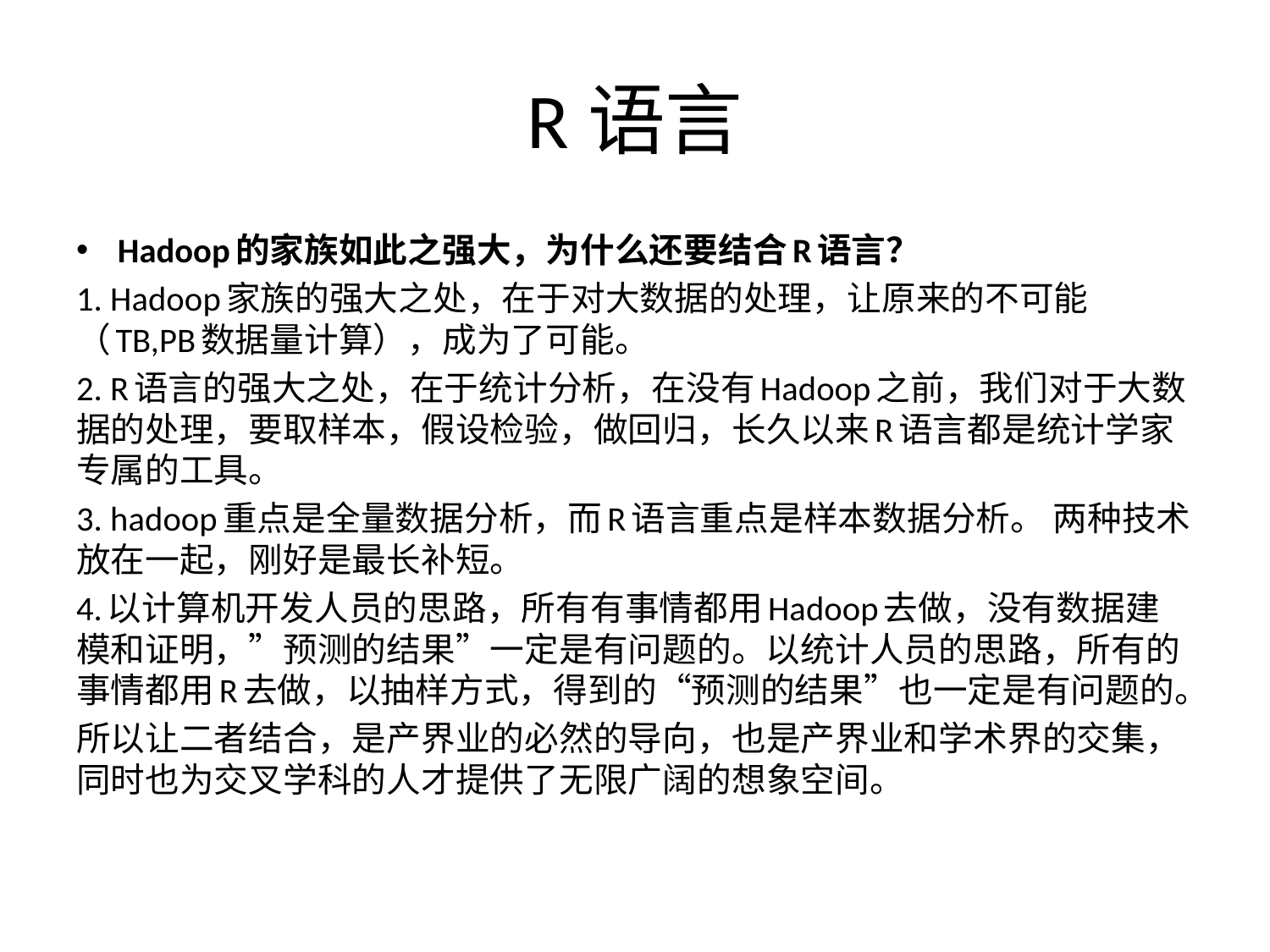

# R语言
Hadoop的家族如此之强大，为什么还要结合R语言？
1. Hadoop家族的强大之处，在于对大数据的处理，让原来的不可能（TB,PB数据量计算），成为了可能。
2. R语言的强大之处，在于统计分析，在没有Hadoop之前，我们对于大数据的处理，要取样本，假设检验，做回归，长久以来R语言都是统计学家专属的工具。
3. hadoop重点是全量数据分析，而R语言重点是样本数据分析。 两种技术放在一起，刚好是最长补短。
4.以计算机开发人员的思路，所有有事情都用Hadoop去做，没有数据建模和证明，”预测的结果”一定是有问题的。以统计人员的思路，所有的事情都用R去做，以抽样方式，得到的“预测的结果”也一定是有问题的。
所以让二者结合，是产界业的必然的导向，也是产界业和学术界的交集，同时也为交叉学科的人才提供了无限广阔的想象空间。